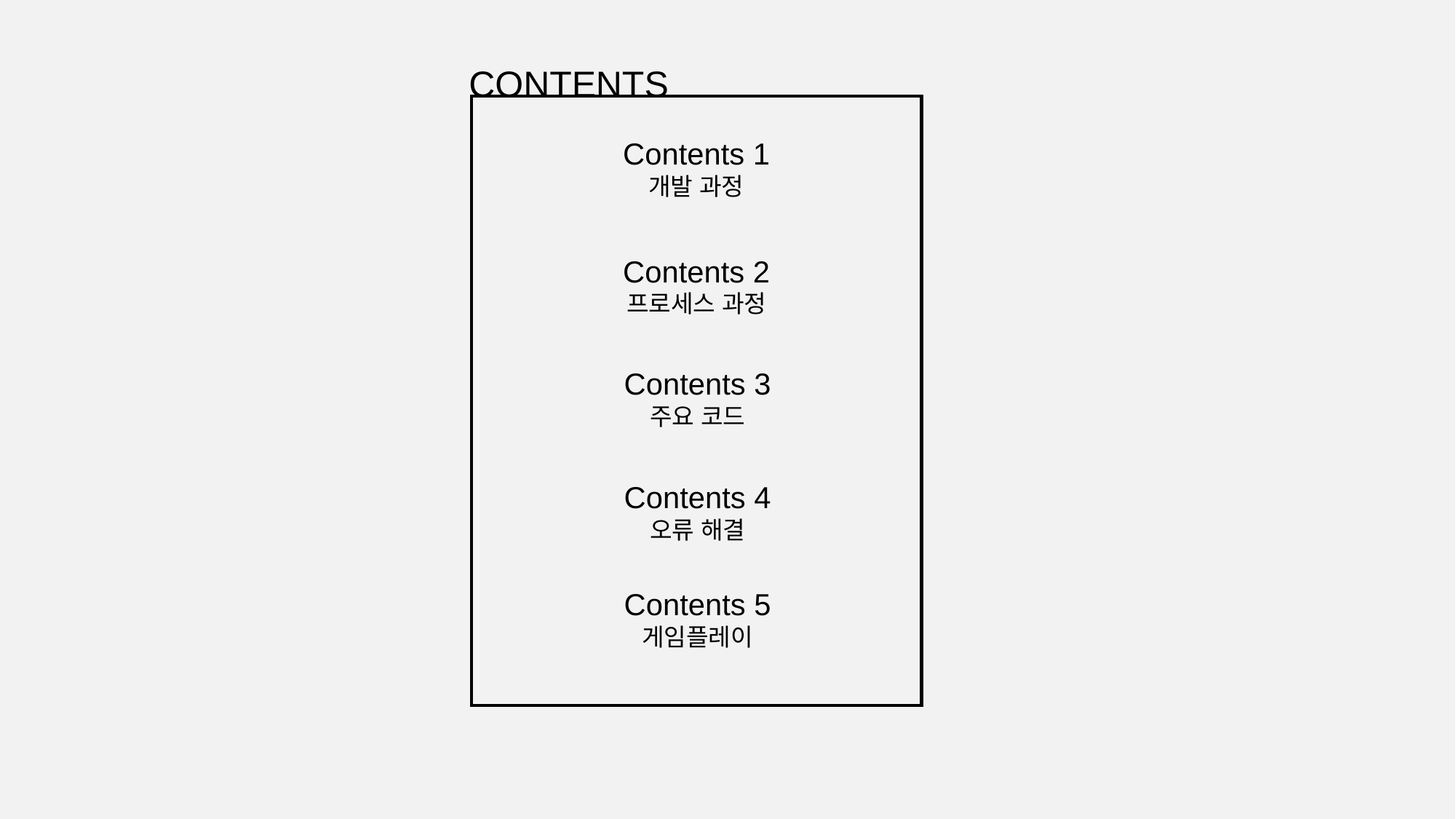

CONTENTS

Contents 1
개발 과정
Contents 2
프로세스 과정
Contents 3
주요 코드
Contents 4
오류 해결
Contents 5
게임플레이